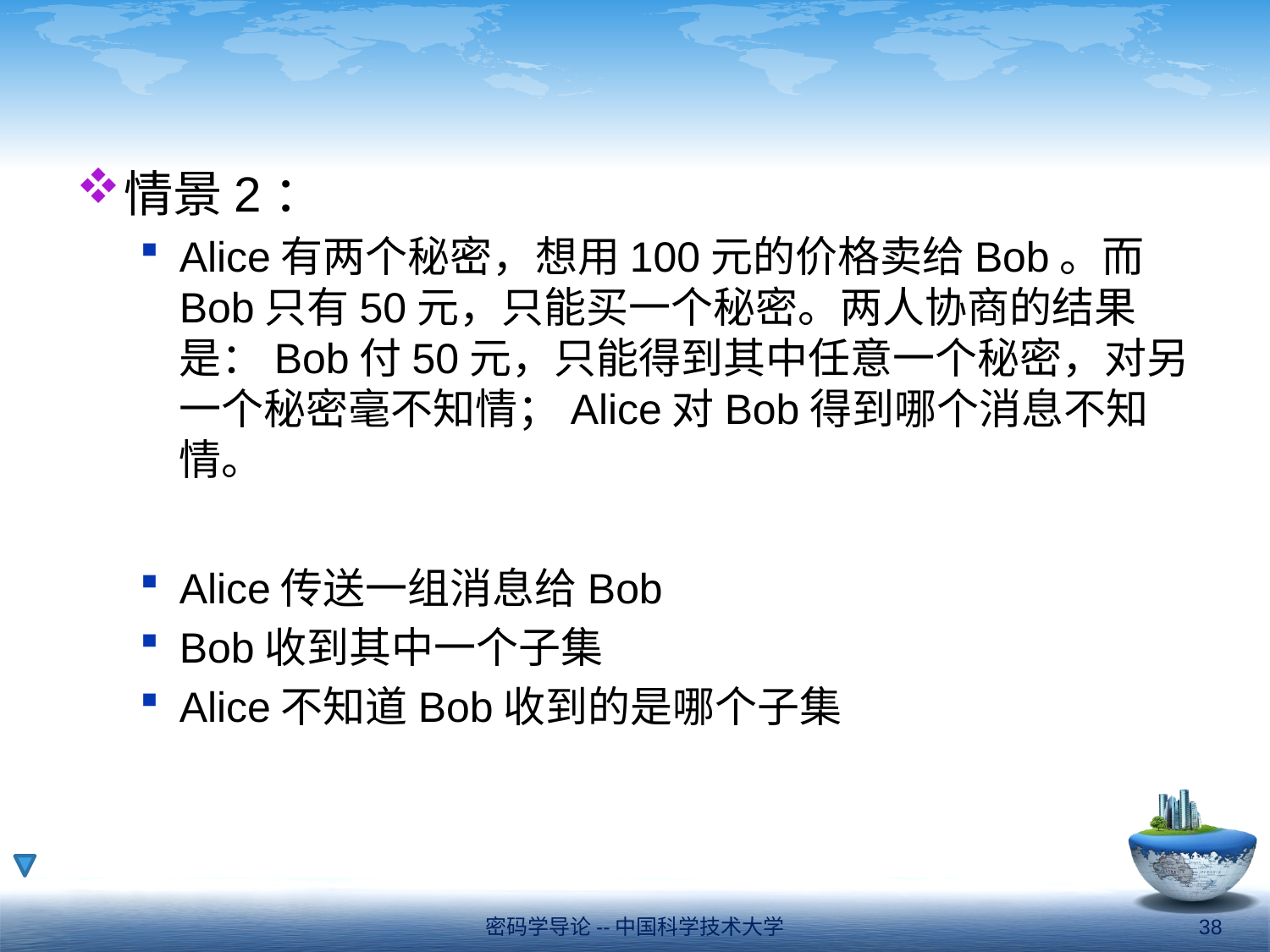

#
情景2：
Alice有两个秘密，想用100元的价格卖给Bob。而Bob只有50元，只能买一个秘密。两人协商的结果是：Bob付50元，只能得到其中任意一个秘密，对另一个秘密毫不知情；Alice对Bob得到哪个消息不知情。

Alice传送一组消息给Bob
Bob收到其中一个子集
Alice不知道Bob收到的是哪个子集

密码学导论--中国科学技术大学
38